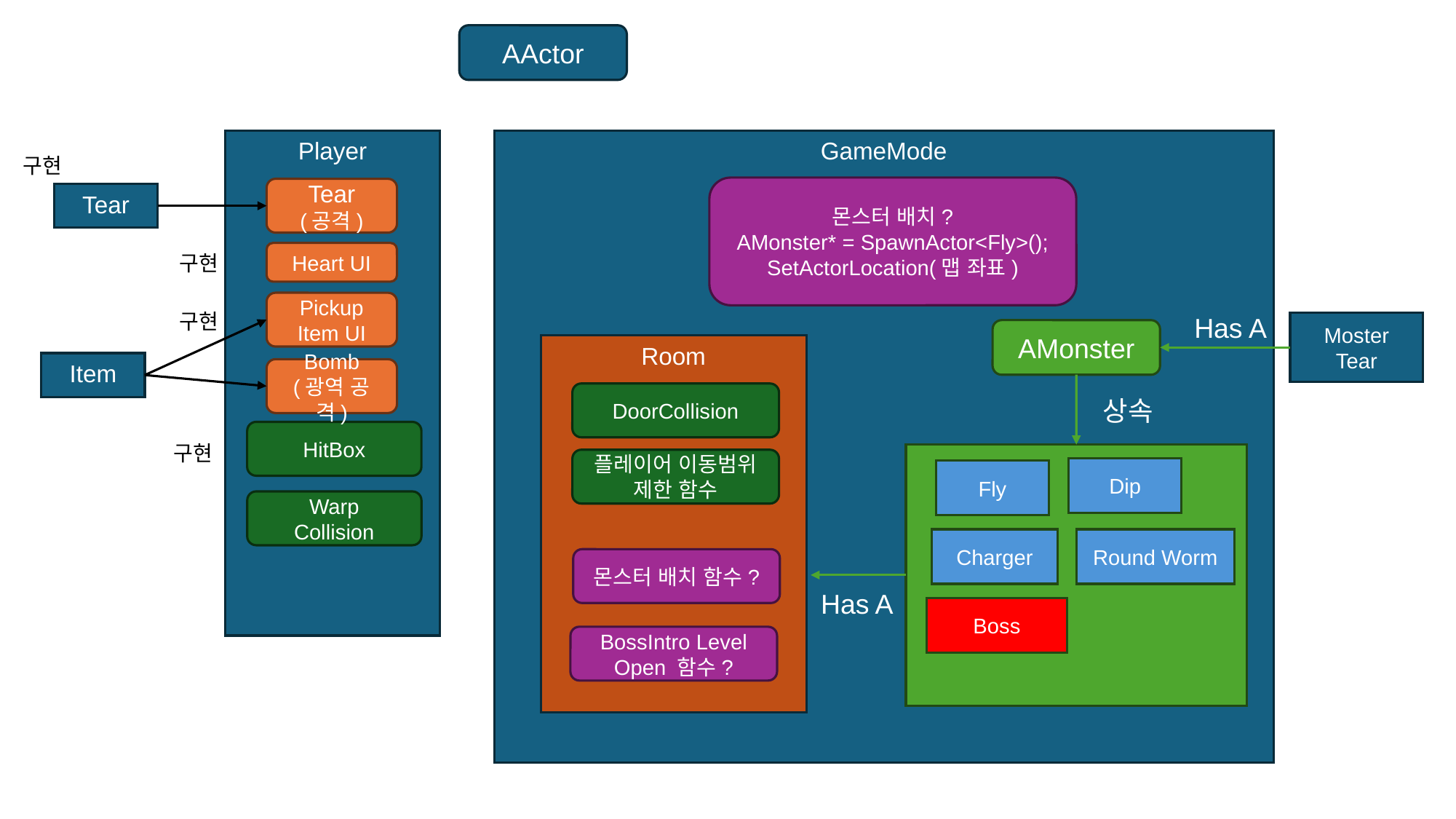

AActor
Player
GameMode
구현
몬스터 배치?
AMonster* = SpawnActor<Fly>();
SetActorLocation(맵 좌표)
Tear
(공격)
Tear
Heart UI
구현
Pickup Item UI
구현
Has A
Moster Tear
AMonster
Room
Item
Bomb
(광역 공격)
DoorCollision
상속
HitBox
구현

플레이어 이동범위 제한 함수
Dip
Fly
Warp
Collision
Charger
Round Worm
몬스터 배치 함수?
Has A
Boss
BossIntro Level Open 함수?